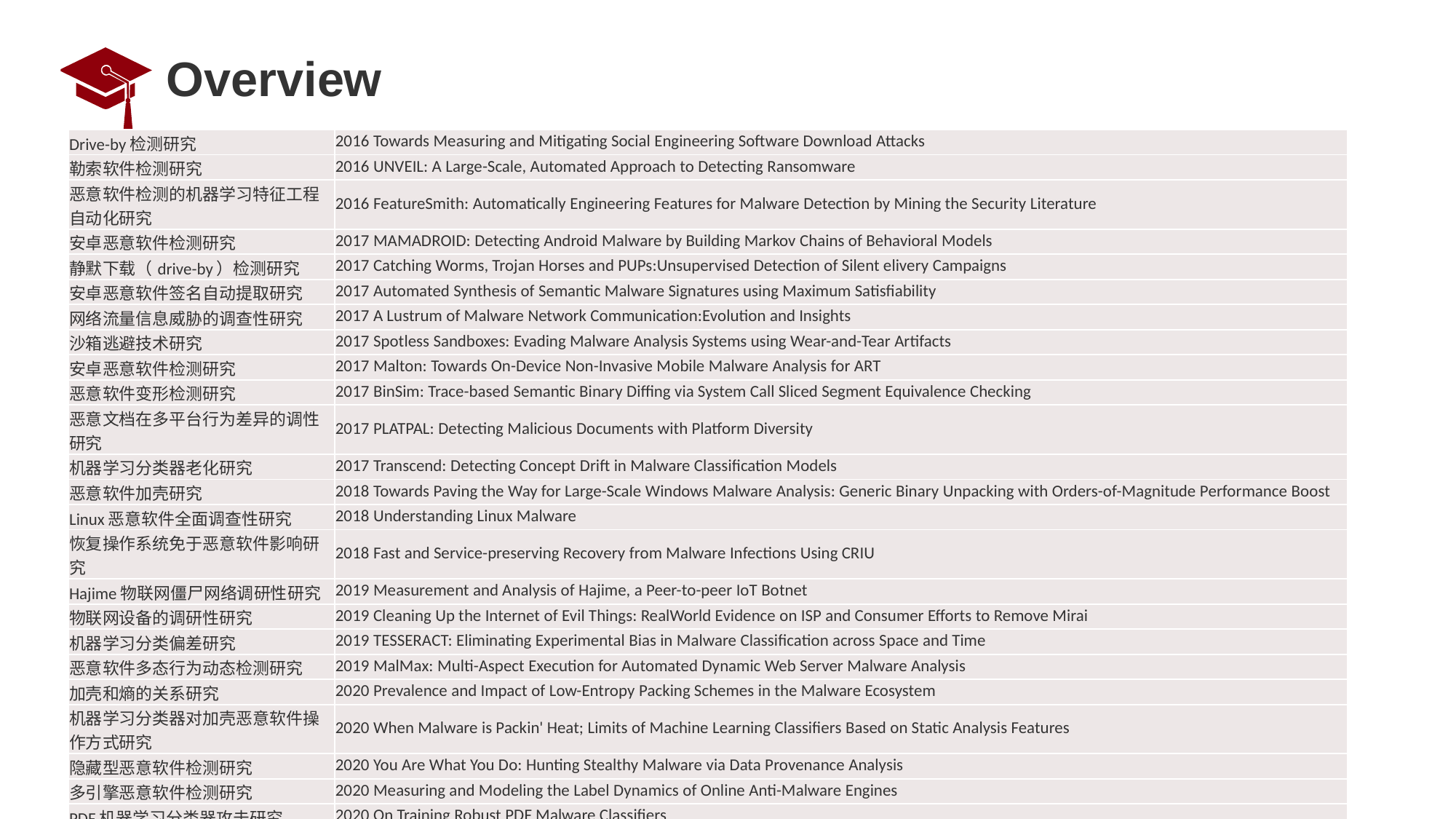

# Overview
| Drive-by检测研究 | 2016 Towards Measuring and Mitigating Social Engineering Software Download Attacks |
| --- | --- |
| 勒索软件检测研究 | 2016 UNVEIL: A Large-Scale, Automated Approach to Detecting Ransomware |
| 恶意软件检测的机器学习特征工程自动化研究 | 2016 FeatureSmith: Automatically Engineering Features for Malware Detection by Mining the Security Literature |
| 安卓恶意软件检测研究 | 2017 MAMADROID: Detecting Android Malware by Building Markov Chains of Behavioral Models |
| 静默下载（drive-by）检测研究 | 2017 Catching Worms, Trojan Horses and PUPs:Unsupervised Detection of Silent elivery Campaigns |
| 安卓恶意软件签名自动提取研究 | 2017 Automated Synthesis of Semantic Malware Signatures using Maximum Satisfiability |
| 网络流量信息威胁的调查性研究 | 2017 A Lustrum of Malware Network Communication:Evolution and Insights |
| 沙箱逃避技术研究 | 2017 Spotless Sandboxes: Evading Malware Analysis Systems using Wear-and-Tear Artifacts |
| 安卓恶意软件检测研究 | 2017 Malton: Towards On-Device Non-Invasive Mobile Malware Analysis for ART |
| 恶意软件变形检测研究 | 2017 BinSim: Trace-based Semantic Binary Diffing via System Call Sliced Segment Equivalence Checking |
| 恶意文档在多平台行为差异的调性研究 | 2017 PLATPAL: Detecting Malicious Documents with Platform Diversity |
| 机器学习分类器老化研究 | 2017 Transcend: Detecting Concept Drift in Malware Classification Models |
| 恶意软件加壳研究 | 2018 Towards Paving the Way for Large-Scale Windows Malware Analysis: Generic Binary Unpacking with Orders-of-Magnitude Performance Boost |
| Linux恶意软件全面调查性研究 | 2018 Understanding Linux Malware |
| 恢复操作系统免于恶意软件影响研究 | 2018 Fast and Service-preserving Recovery from Malware Infections Using CRIU |
| Hajime物联网僵尸网络调研性研究 | 2019 Measurement and Analysis of Hajime, a Peer-to-peer IoT Botnet |
| 物联网设备的调研性研究 | 2019 Cleaning Up the Internet of Evil Things: RealWorld Evidence on ISP and Consumer Efforts to Remove Mirai |
| 机器学习分类偏差研究 | 2019 TESSERACT: Eliminating Experimental Bias in Malware Classification across Space and Time |
| 恶意软件多态行为动态检测研究 | 2019 MalMax: Multi-Aspect Execution for Automated Dynamic Web Server Malware Analysis |
| 加壳和熵的关系研究 | 2020 Prevalence and Impact of Low-Entropy Packing Schemes in the Malware Ecosystem |
| 机器学习分类器对加壳恶意软件操作方式研究 | 2020 When Malware is Packin' Heat; Limits of Machine Learning Classifiers Based on Static Analysis Features |
| 隐藏型恶意软件检测研究 | 2020 You Are What You Do: Hunting Stealthy Malware via Data Provenance Analysis |
| 多引擎恶意软件检测研究 | 2020 Measuring and Modeling the Label Dynamics of Online Anti-Malware Engines |
| PDF机器学习分类器攻击研究 | 2020 On Training Robust PDF Malware Classifiers |
| Mirai僵尸网络调查性研究 | 2020 Examining Mirai’s Battle over the Internet of Things |
| 机器学习分类器老化改善研究 | 2020 Enhancing State-of-the-art Classifiers with API Semantics to Detect Evolved Android Malware |
| 安卓应用虚拟化型恶意软件检测研究 | 2020 VAHunt: Warding Off New Repackaged Android Malware in App-Virtualization’s Clothing |